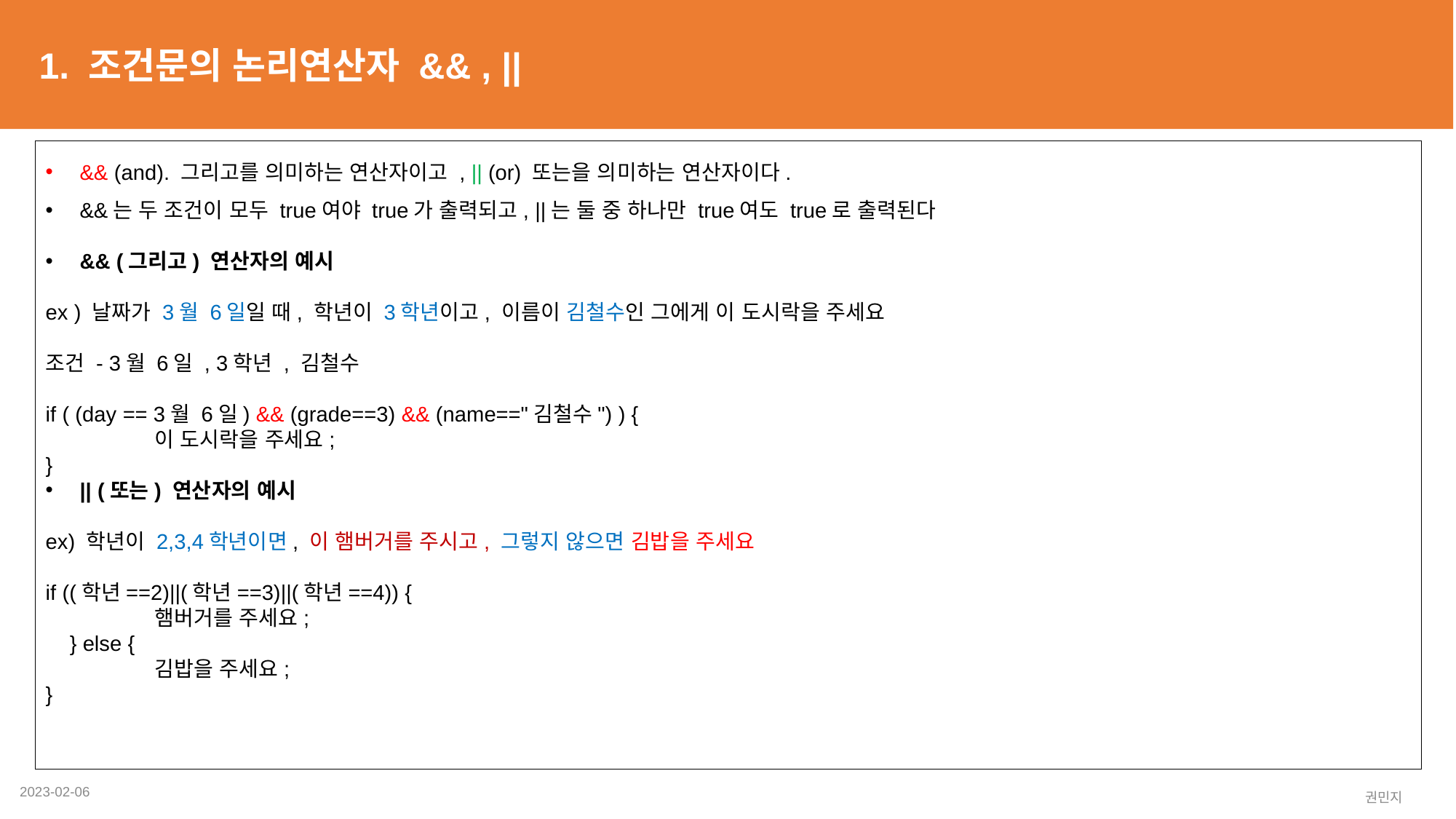

1. 조건문의 논리연산자 && , ||
&& (and). 그리고를 의미하는 연산자이고 , || (or) 또는을 의미하는 연산자이다.
&&는 두 조건이 모두 true여야 true가 출력되고, ||는 둘 중 하나만 true여도 true로 출력된다

&& (그리고) 연산자의 예시

ex ) 날짜가 3월 6일일 때, 학년이 3학년이고, 이름이 김철수인 그에게 이 도시락을 주세요

조건 - 3월 6일 , 3학년 , 김철수

if ( (day == 3월 6일) && (grade==3) && (name=="김철수") ) {
	이 도시락을 주세요;
}
|| (또는) 연산자의 예시

ex) 학년이 2,3,4학년이면, 이 햄버거를 주시고, 그렇지 않으면 김밥을 주세요

if ((학년==2)||(학년==3)||(학년==4)) {
	햄버거를 주세요;
    } else {
	김밥을 주세요;
}
2023-02-06
권민지